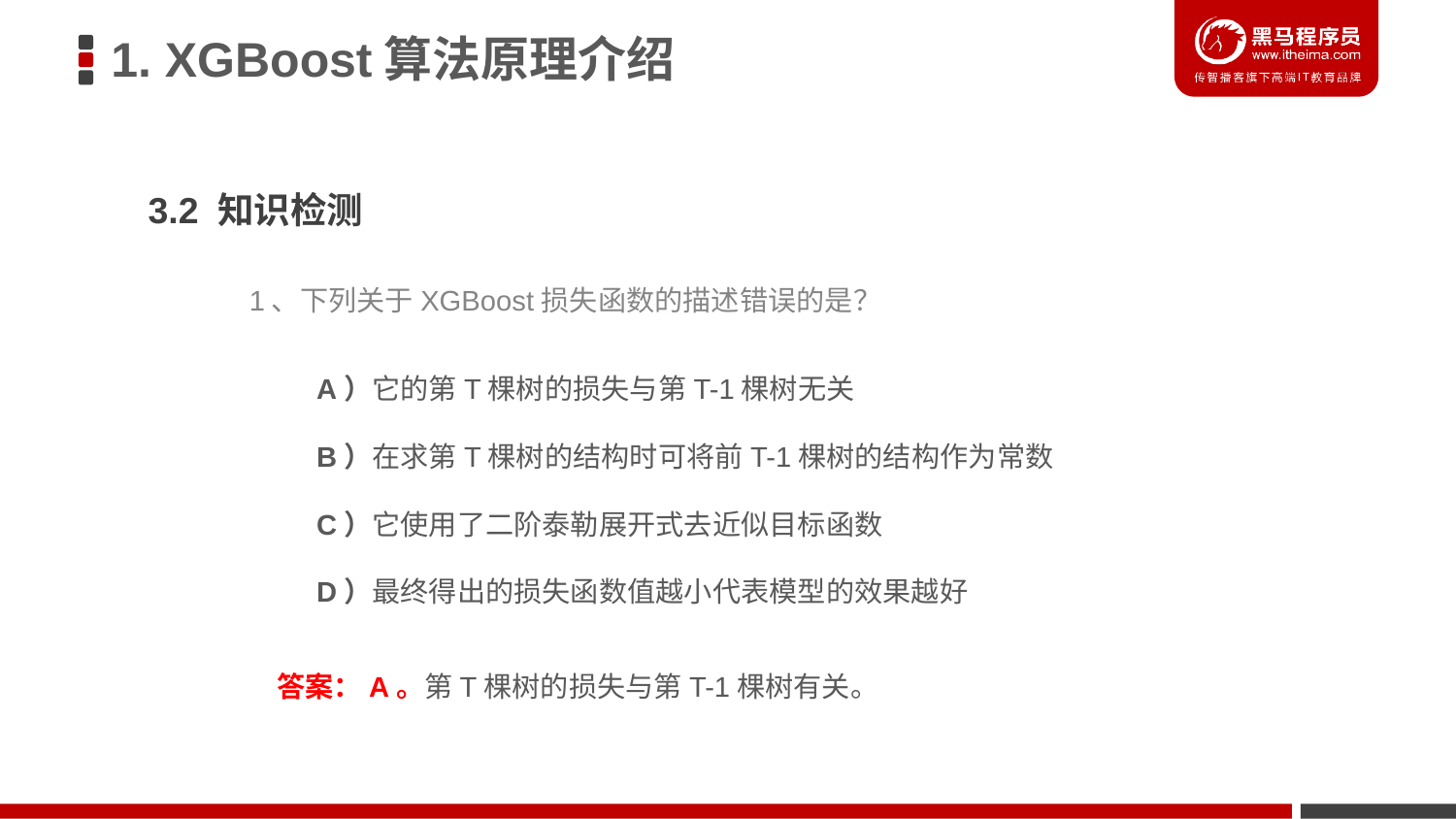

1. XGBoost算法原理介绍
3.2 知识检测
1、下列关于XGBoost损失函数的描述错误的是？
A）它的第T棵树的损失与第T-1棵树无关

B）在求第T棵树的结构时可将前T-1棵树的结构作为常数

C）它使用了二阶泰勒展开式去近似目标函数

D）最终得出的损失函数值越小代表模型的效果越好
答案：A。第T棵树的损失与第T-1棵树有关。